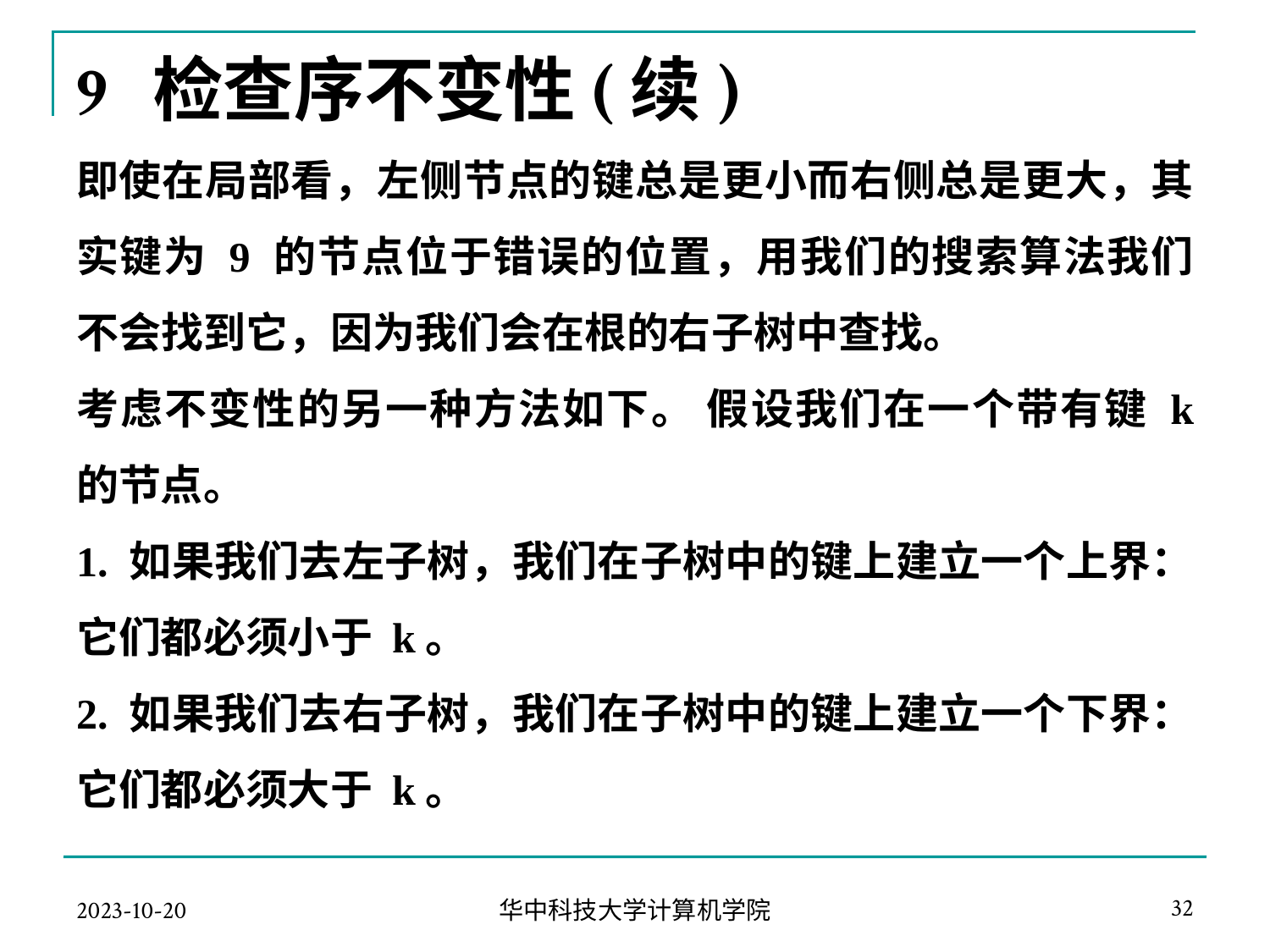

# 9  检查序不变性(续)
即使在局部看，左侧节点的键总是更小而右侧总是更大，其实键为 9 的节点位于错误的位置，用我们的搜索算法我们不会找到它，因为我们会在根的右子树中查找。
考虑不变性的另一种方法如下。 假设我们在一个带有键 k 的节点。
1. 如果我们去左子树，我们在子树中的键上建立一个上界：它们都必须小于 k。
2. 如果我们去右子树，我们在子树中的键上建立一个下界：它们都必须大于 k。
2023-10-20
32
华中科技大学计算机学院